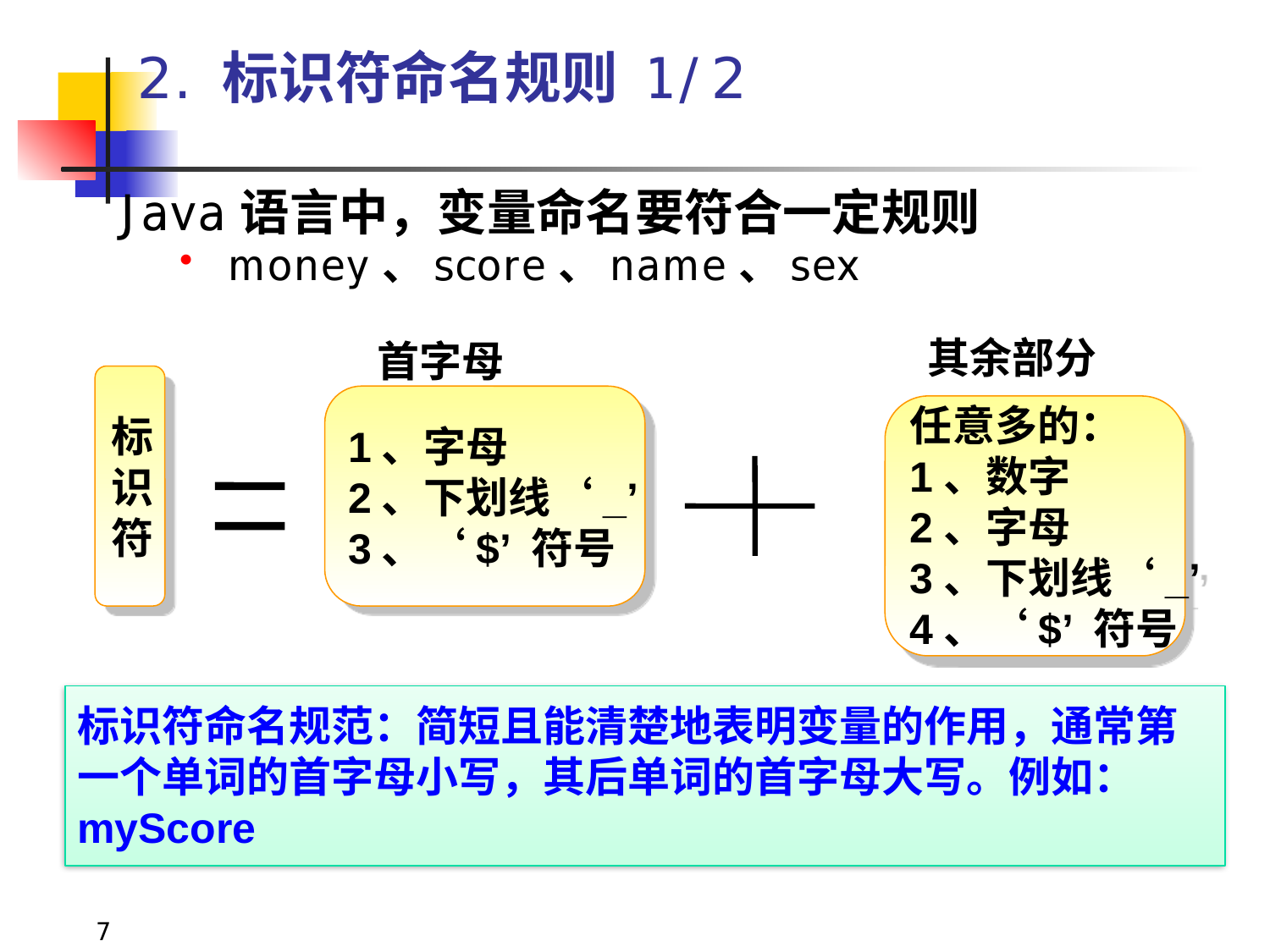

# 2. 标识符命名规则 1/2
Java语言中，变量命名要符合一定规则
money、score、name、sex
其余部分
首字母
标
识
符
1、字母
2、下划线‘_’
3、‘$’ 符号
任意多的：
1、数字
2、字母
3、下划线‘_’
4、‘$’ 符号

标识符命名规范：简短且能清楚地表明变量的作用，通常第一个单词的首字母小写，其后单词的首字母大写。例如：myScore
7